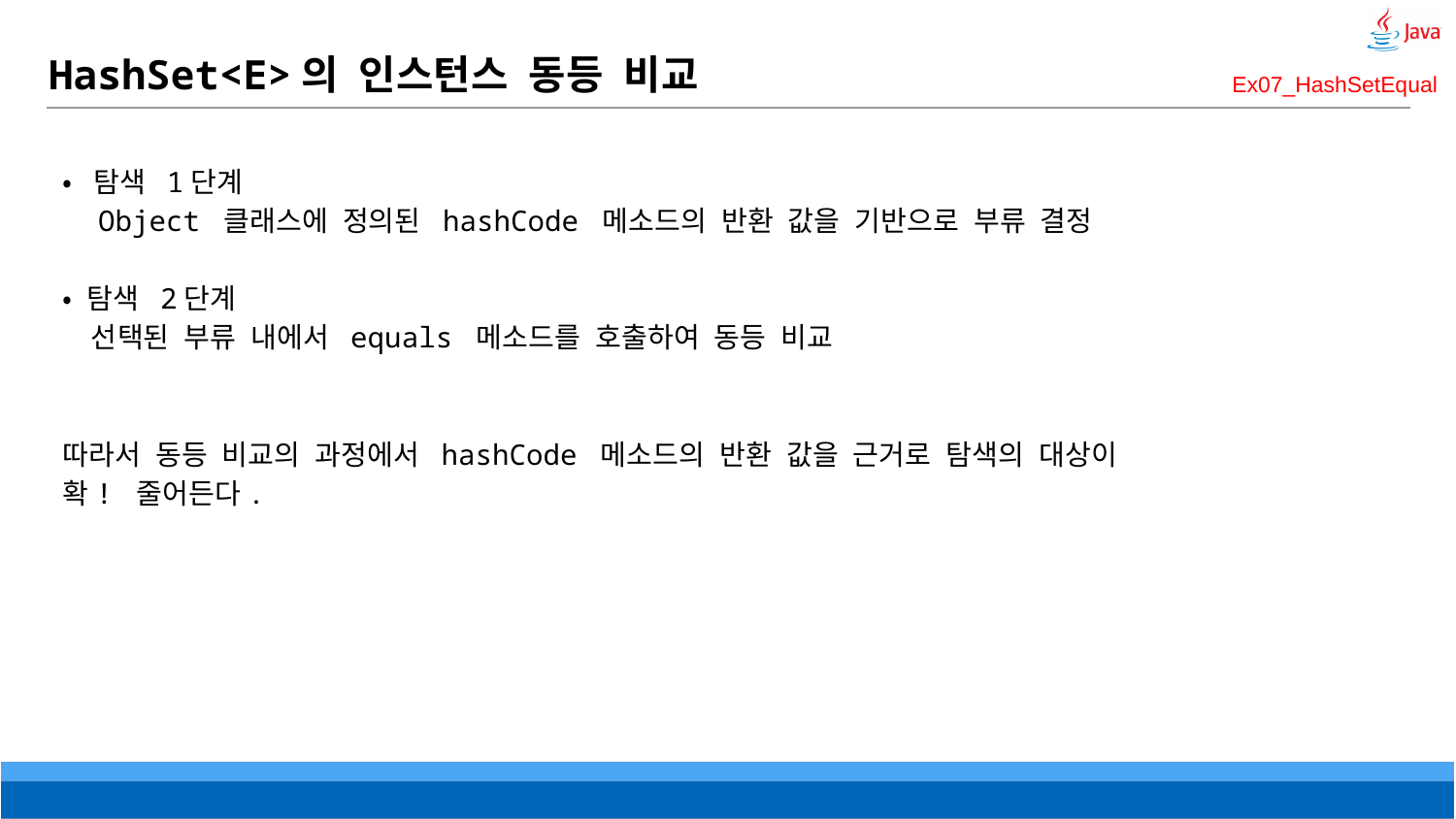

# HashSet<E>의 인스턴스 동등 비교
Ex07_HashSetEqual
• 탐색 1단계
  Object 클래스에 정의된 hashCode 메소드의 반환 값을 기반으로 부류 결정
• 탐색 2단계
  선택된 부류 내에서 equals 메소드를 호출하여 동등 비교
따라서 동등 비교의 과정에서 hashCode 메소드의 반환 값을 근거로 탐색의 대상이
확! 줄어든다.